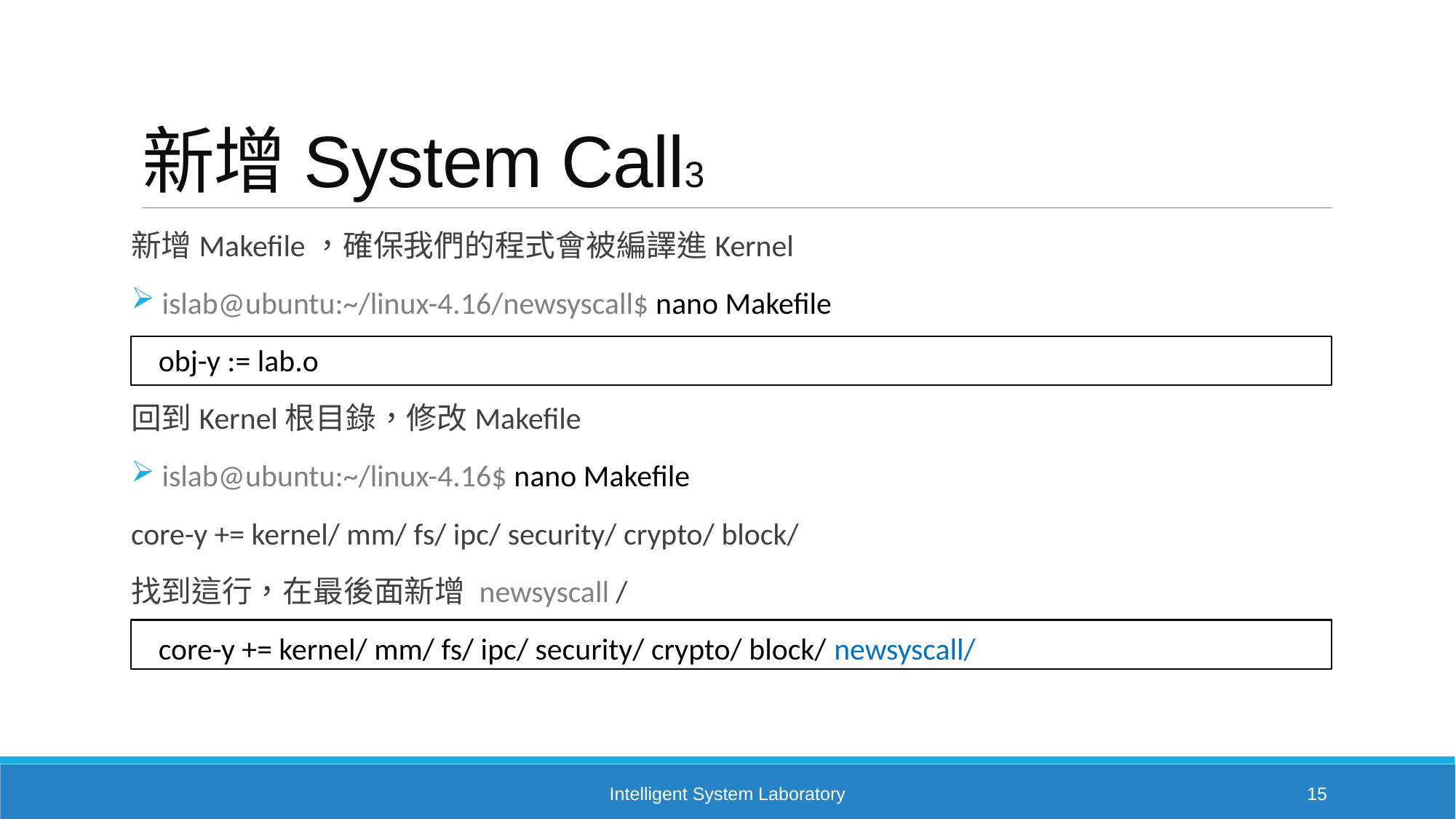

# 新增System Call3
新增Makefile，確保我們的程式會被編譯進Kernel
 islab@ubuntu:~/linux-4.16/newsyscall$ nano Makefile
    obj-y := lab.o
回到Kernel根目錄，修改Makefile
 islab@ubuntu:~/linux-4.16$ nano Makefile
core-y += kernel/ mm/ fs/ ipc/ security/ crypto/ block/
找到這行，在最後面新增 newsyscall /
    core-y += kernel/ mm/ fs/ ipc/ security/ crypto/ block/ newsyscall/

Intelligent System Laboratory
15